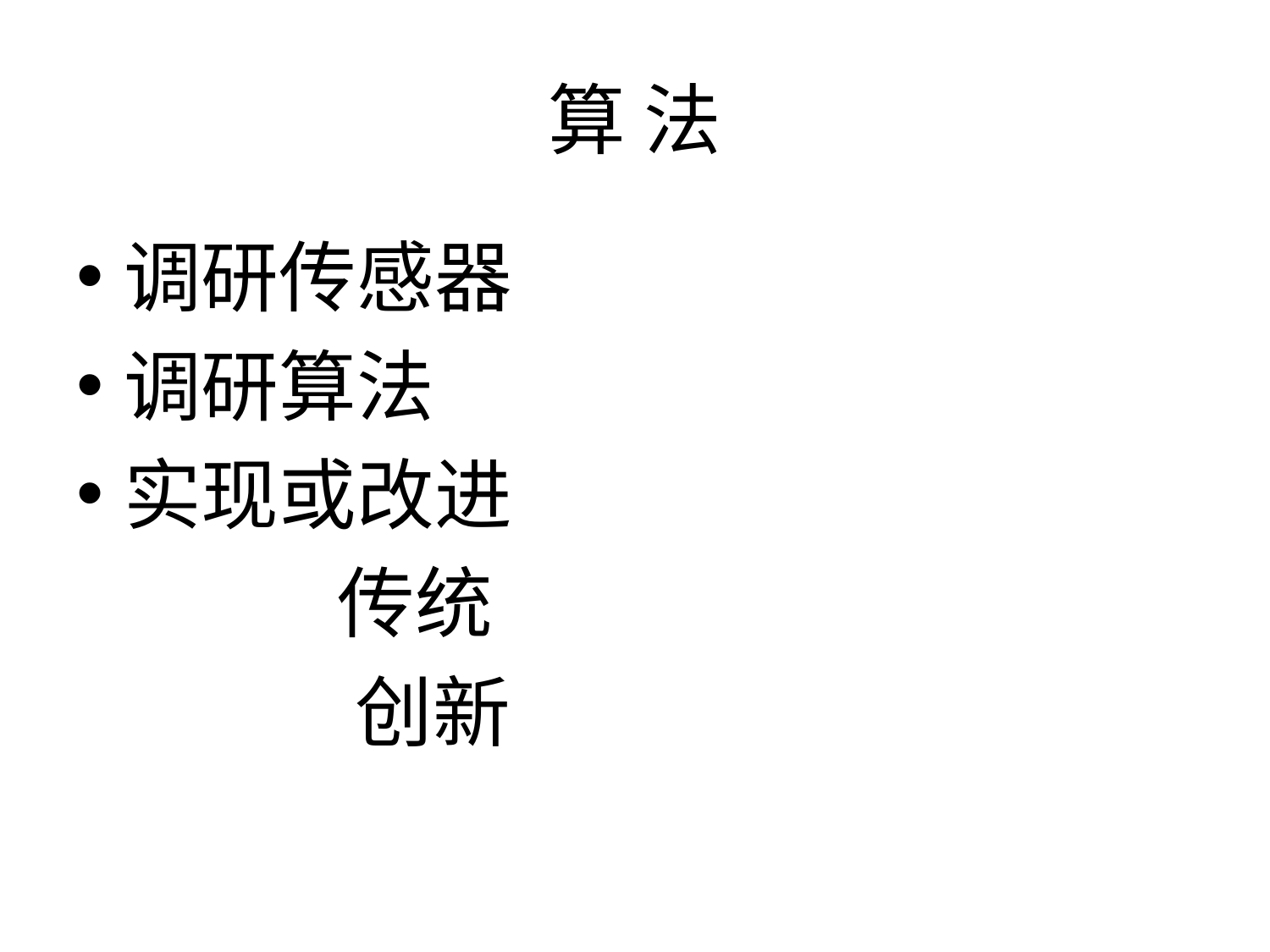

# 算 法
调研传感器
调研算法
实现或改进
              传统
               创新